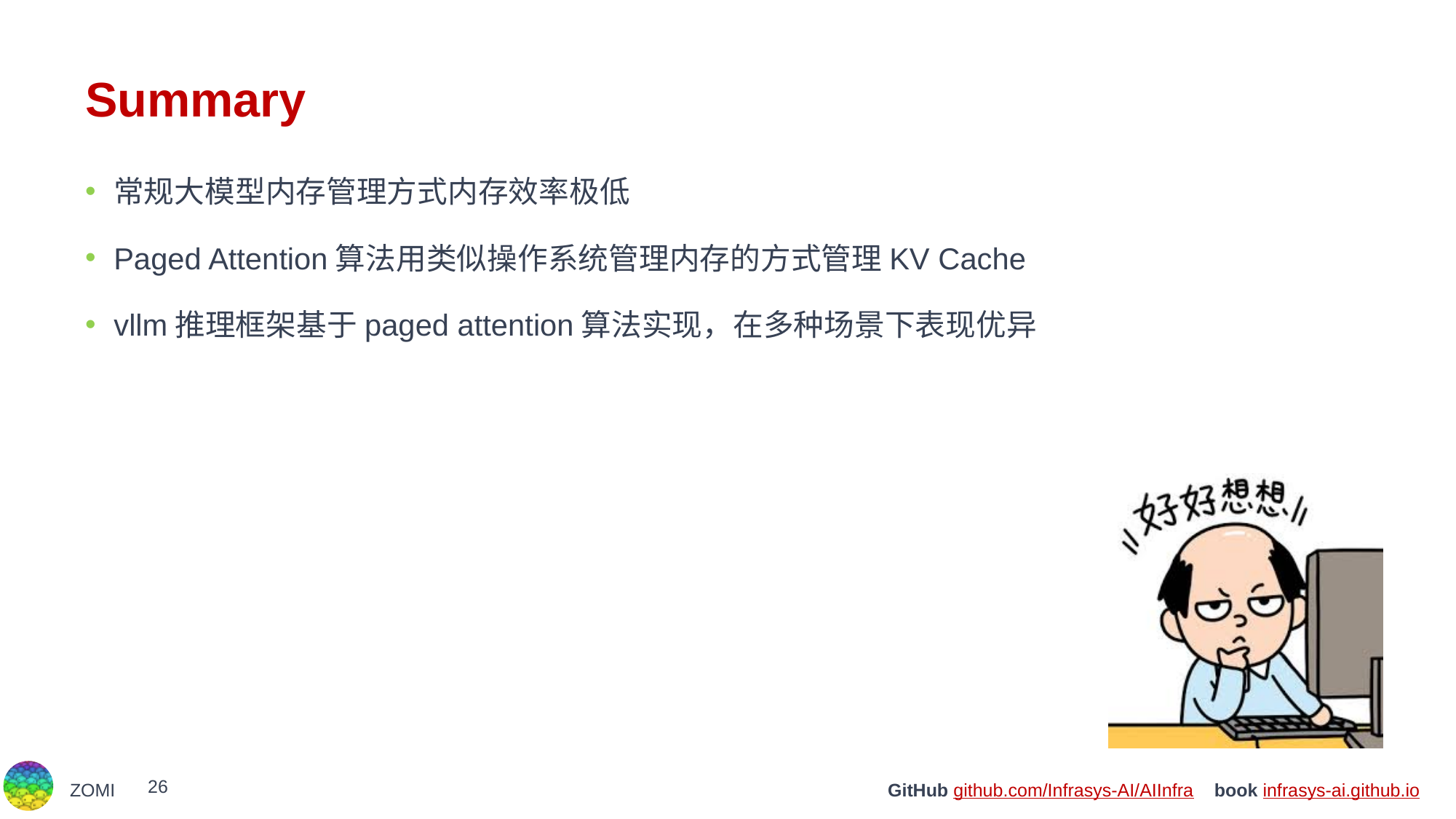

# Summary
常规大模型内存管理方式内存效率极低
Paged Attention算法用类似操作系统管理内存的方式管理KV Cache
vllm推理框架基于paged attention算法实现，在多种场景下表现优异